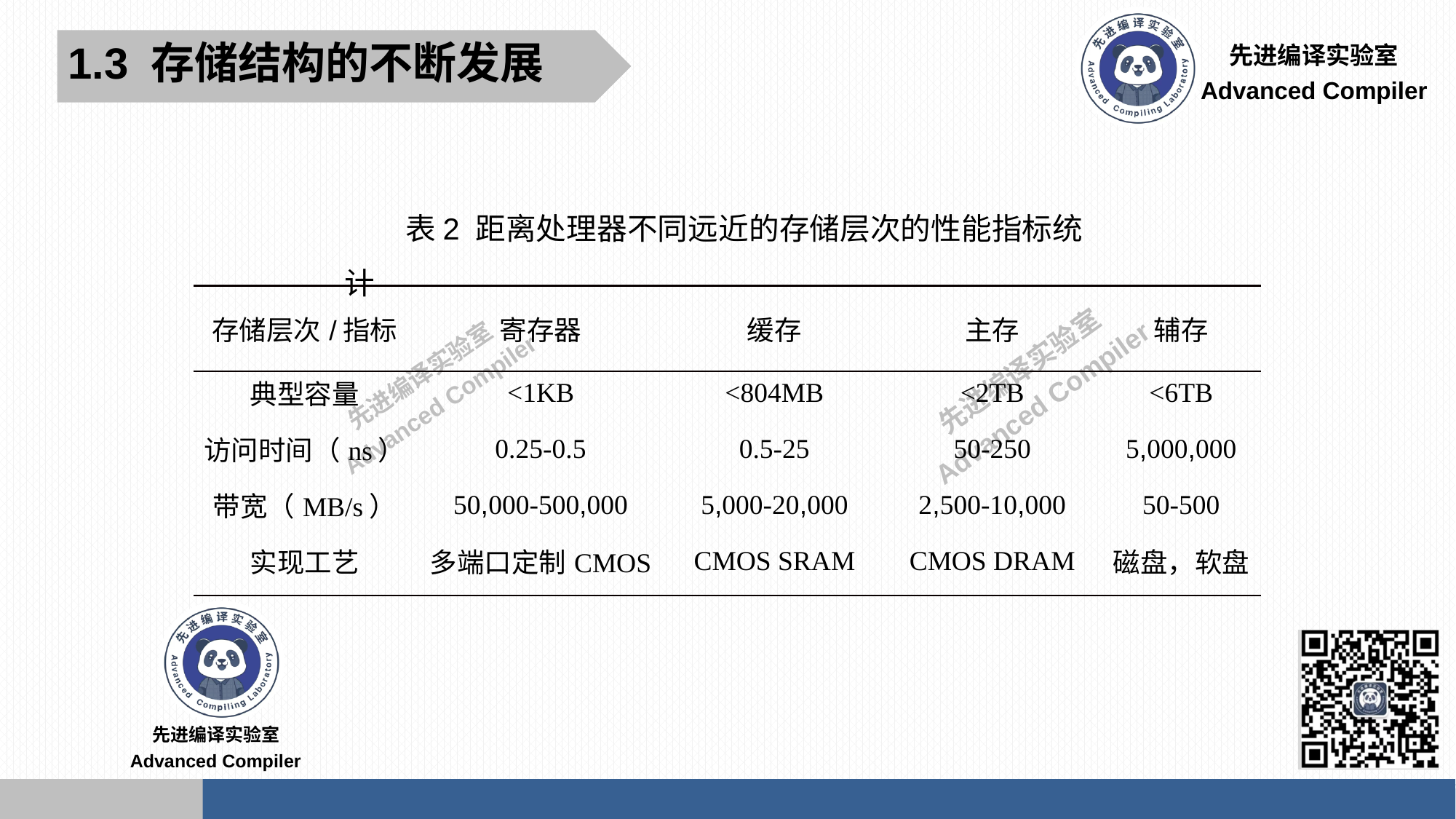

1.3 存储结构的不断发展
表2 距离处理器不同远近的存储层次的性能指标统计
| 存储层次/指标 | 寄存器 | 缓存 | 主存 | 辅存 |
| --- | --- | --- | --- | --- |
| 典型容量 | <1KB | <804MB | <2TB | <6TB |
| 访问时间（ns） | 0.25-0.5 | 0.5-25 | 50-250 | 5,000,000 |
| 带宽（MB/s） | 50,000-500,000 | 5,000-20,000 | 2,500-10,000 | 50-500 |
| 实现工艺 | 多端口定制CMOS | CMOS SRAM | CMOS DRAM | 磁盘，软盘 |